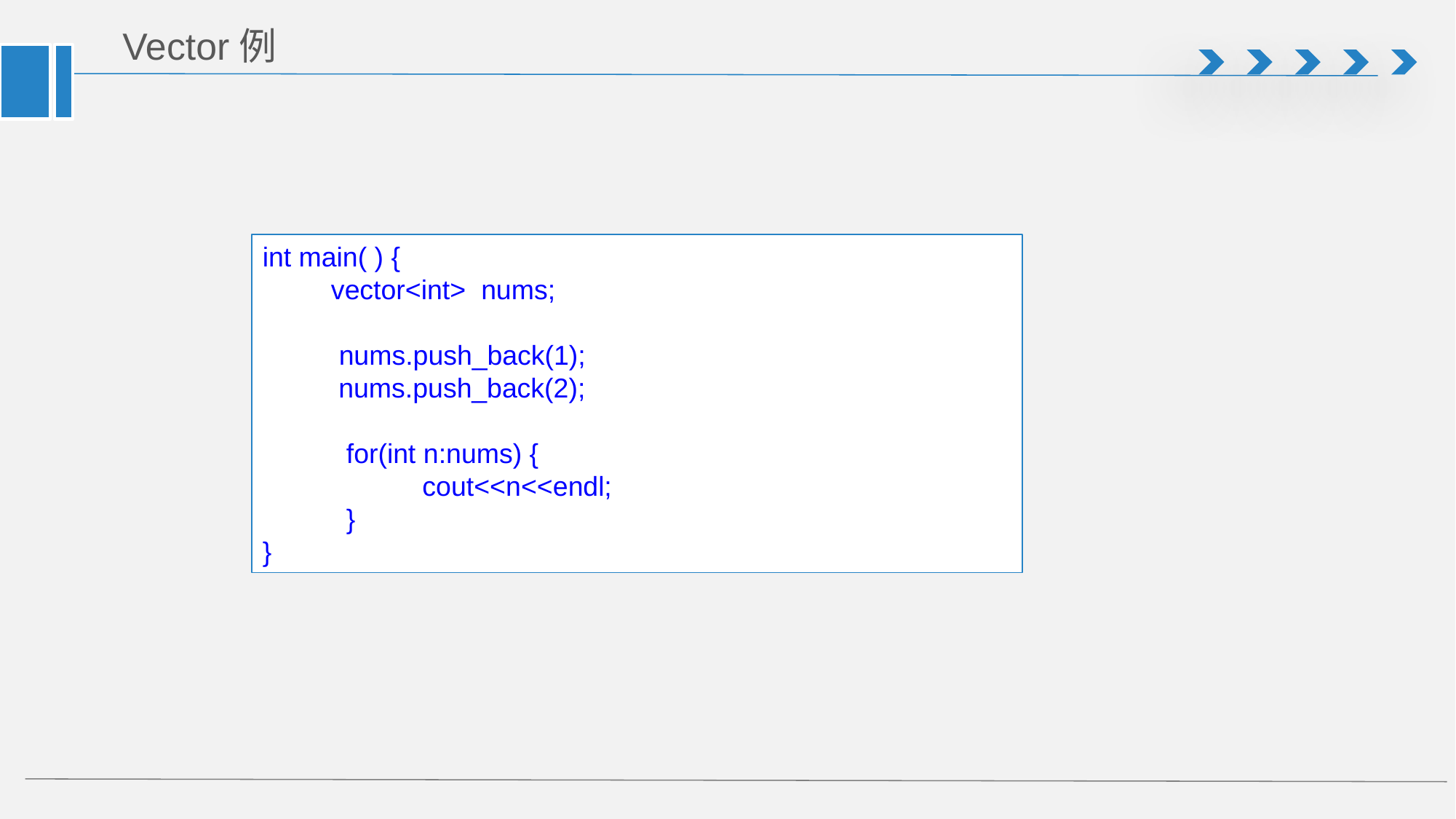

# Vector例
int main( ) {
         vector<int>  nums;
          nums.push_back(1);
          nums.push_back(2);
           for(int n:nums) {
                     cout<<n<<endl;
           }
}